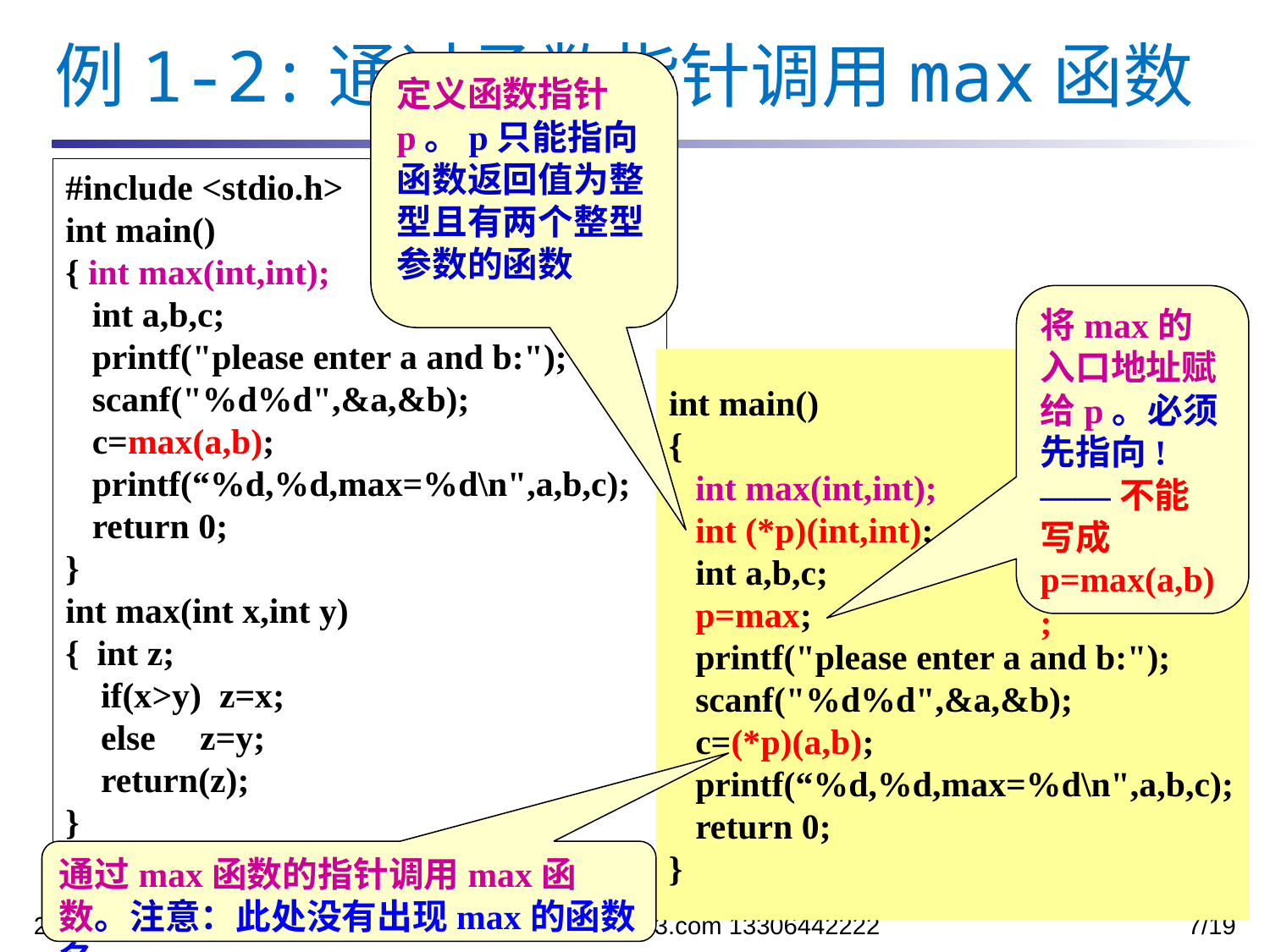

例1-2:通过函数指针调用max函数
定义函数指针p。p只能指向函数返回值为整型且有两个整型参数的函数
#include <stdio.h>
int main()
{ int max(int,int);
   int a,b,c;
   printf("please enter a and b:");
   scanf("%d%d",&a,&b);
   c=max(a,b);
   printf(“%d,%d,max=%d\n",a,b,c);
   return 0;
}
int max(int x,int y)
{  int z;
    if(x>y)  z=x;
    else     z=y;
    return(z);
}
将max的入口地址赋给p。必须先指向!——不能写成 p=max(a,b);
int main()
{
   int max(int,int);
   int (*p)(int,int);
   int a,b,c;
   p=max;
   printf("please enter a and b:");
   scanf("%d%d",&a,&b);
   c=(*p)(a,b);
   printf(“%d,%d,max=%d\n",a,b,c);
   return 0;
}
通过max函数的指针调用max函数。注意：此处没有出现max的函数名。
2023/11/27
王化雨 whuayu000@163.com 13306442222
7/19